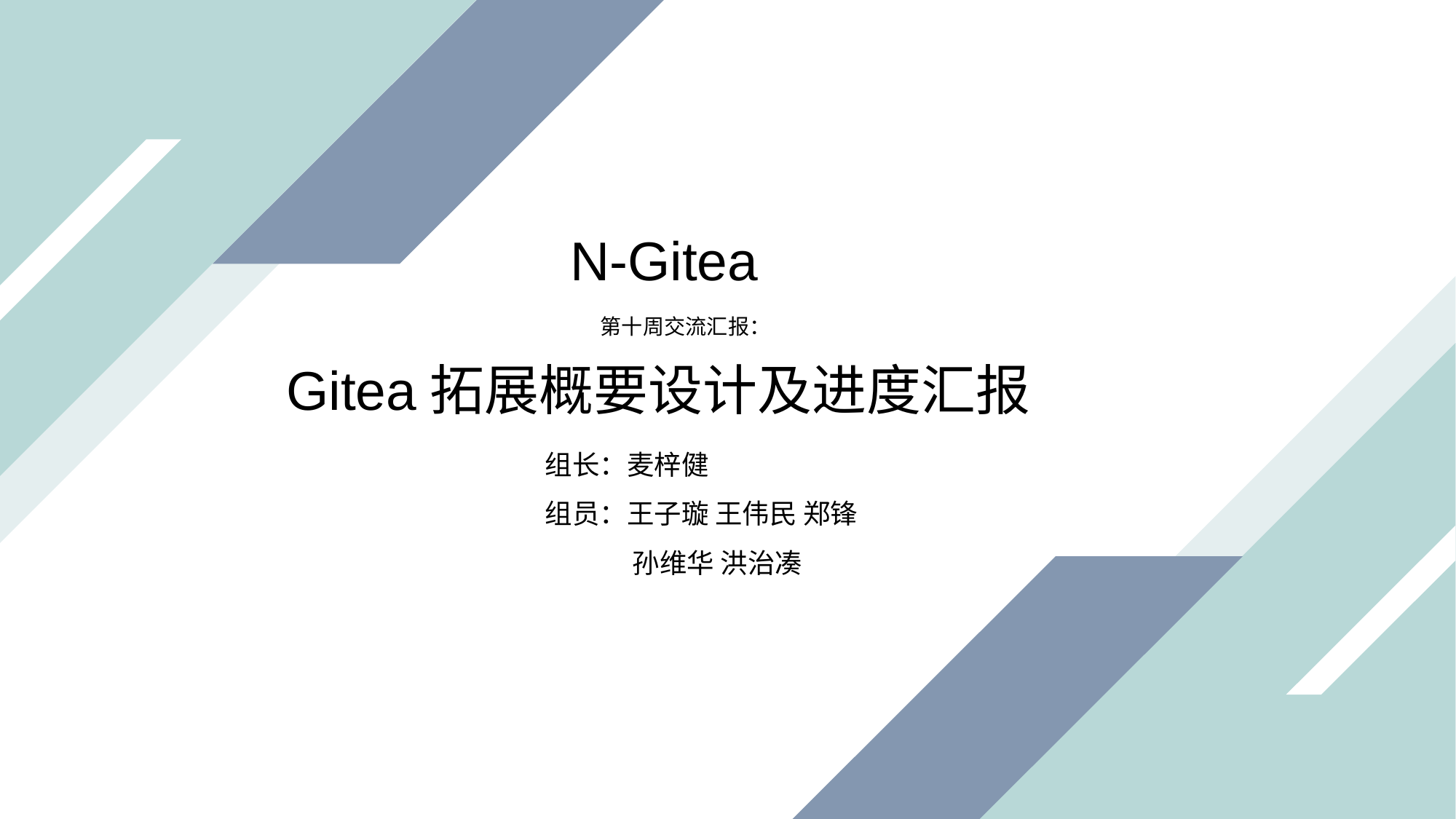

N-Gitea

第十周交流汇报：

Gitea拓展概要设计及进度汇报
组长：麦梓健
组员：王子璇 王伟民 郑锋
             孙维华 洪治凑